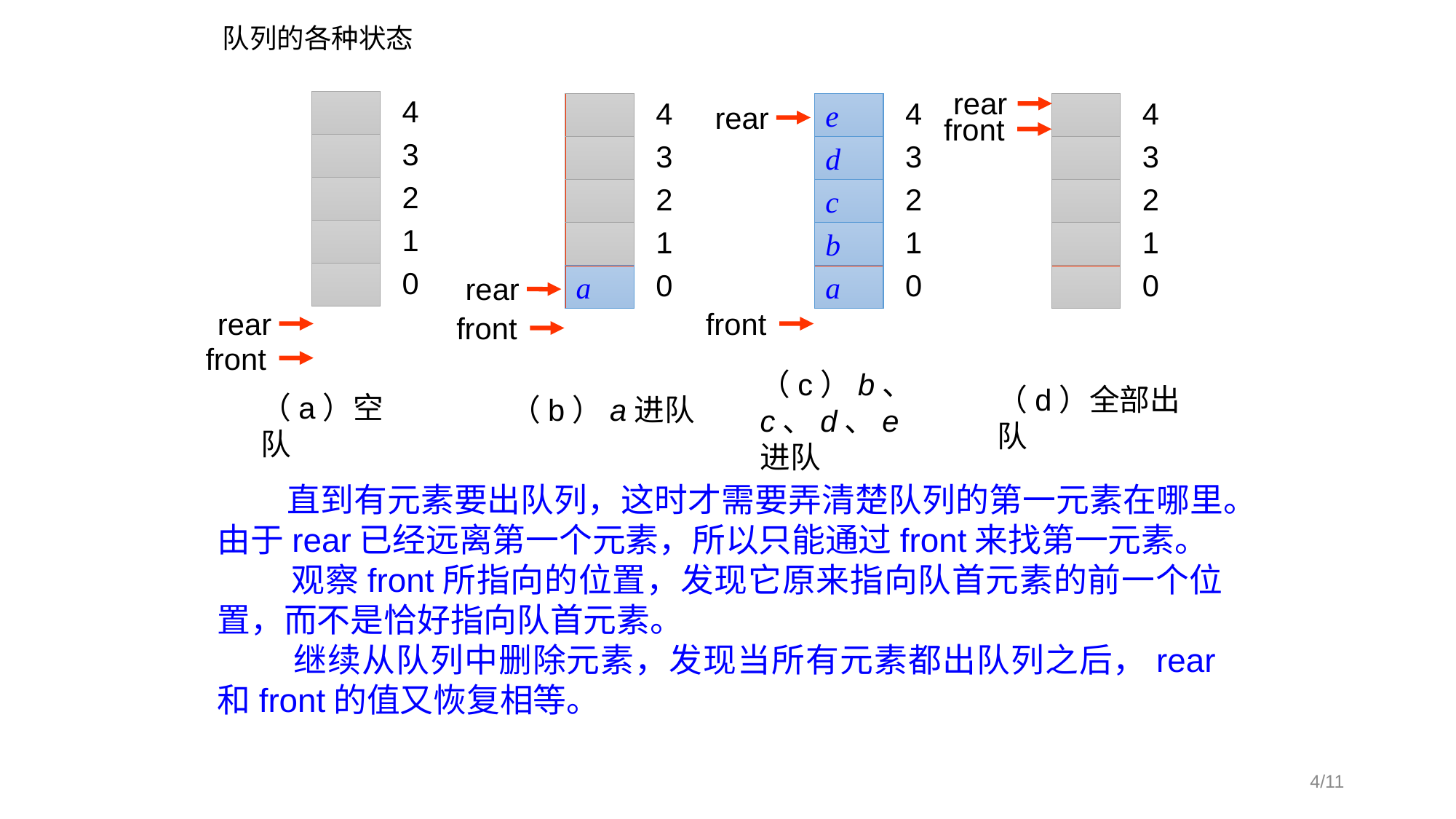

队列的各种状态
rear
4

front

3

2

1

0

4

3

2

1

0

rear

front

4
rear
e

3
d
2
c
1
b
0
a
front

4

3

2

1

0
rear
a

front

（c）b、c、d、e进队
（d）全部出队
（a）空队
（b）a进队
        直到有元素要出队列，这时才需要弄清楚队列的第一元素在哪里。由于rear已经远离第一个元素，所以只能通过front来找第一元素。
        观察front所指向的位置，发现它原来指向队首元素的前一个位置，而不是恰好指向队首元素。
        继续从队列中删除元素，发现当所有元素都出队列之后，rear和front的值又恢复相等。
4/11